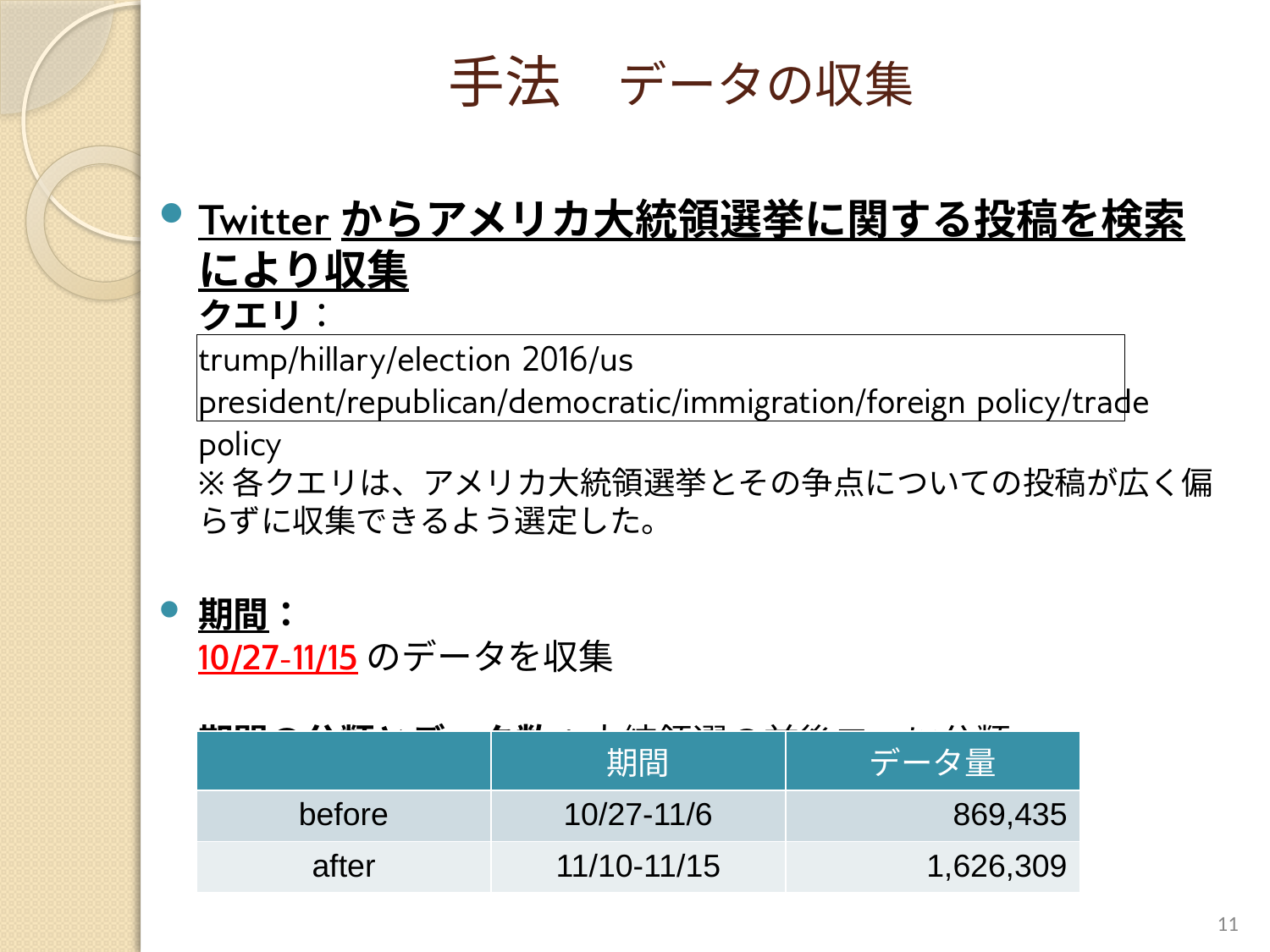

# 手法　データの収集
Twitterからアメリカ大統領選挙に関する投稿を検索により収集
クエリ：
trump/hillary/election 2016/us president/republican/democratic/immigration/foreign policy/trade policy
※各クエリは、アメリカ大統領選挙とその争点についての投稿が広く偏らずに収集できるよう選定した。
期間：
10/27-11/15のデータを収集
期間の分類とデータ数：大統領選の前後二つに分類

|  | 期間 | データ量 |
| --- | --- | --- |
| before | 10/27-11/6 | 869,435 |
| after | 11/10-11/15 | 1,626,309 |

11